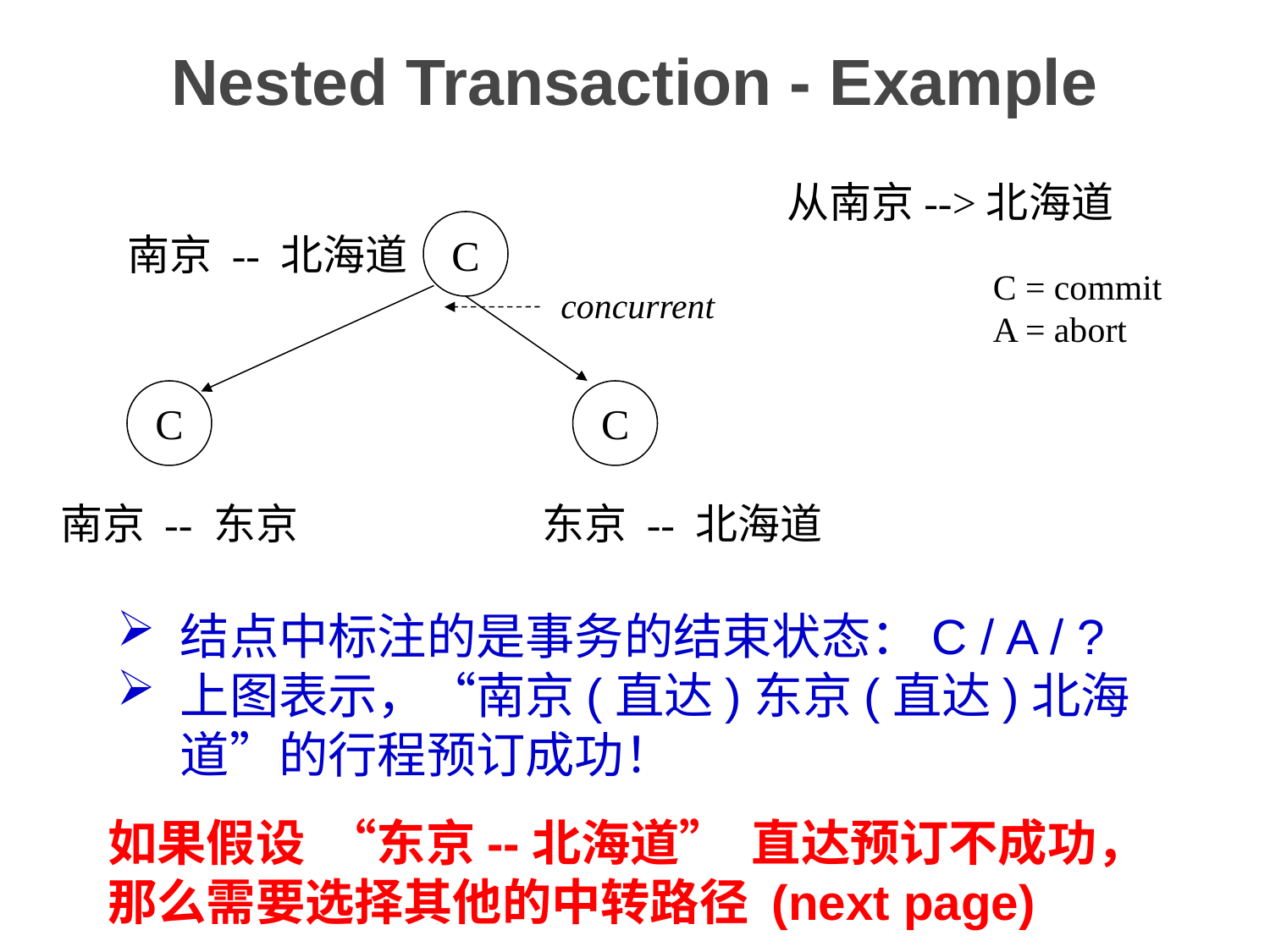

# Nested Transaction - Example
从南京-->北海道
C
南京 -- 北海道
C = commit
A = abort
concurrent

C
C
南京 -- 东京
东京 -- 北海道
结点中标注的是事务的结束状态：C / A / ?
上图表示，“南京(直达)东京(直达)北海道”的行程预订成功！
如果假设  “东京--北海道”  直达预订不成功，那么需要选择其他的中转路径 (next page)